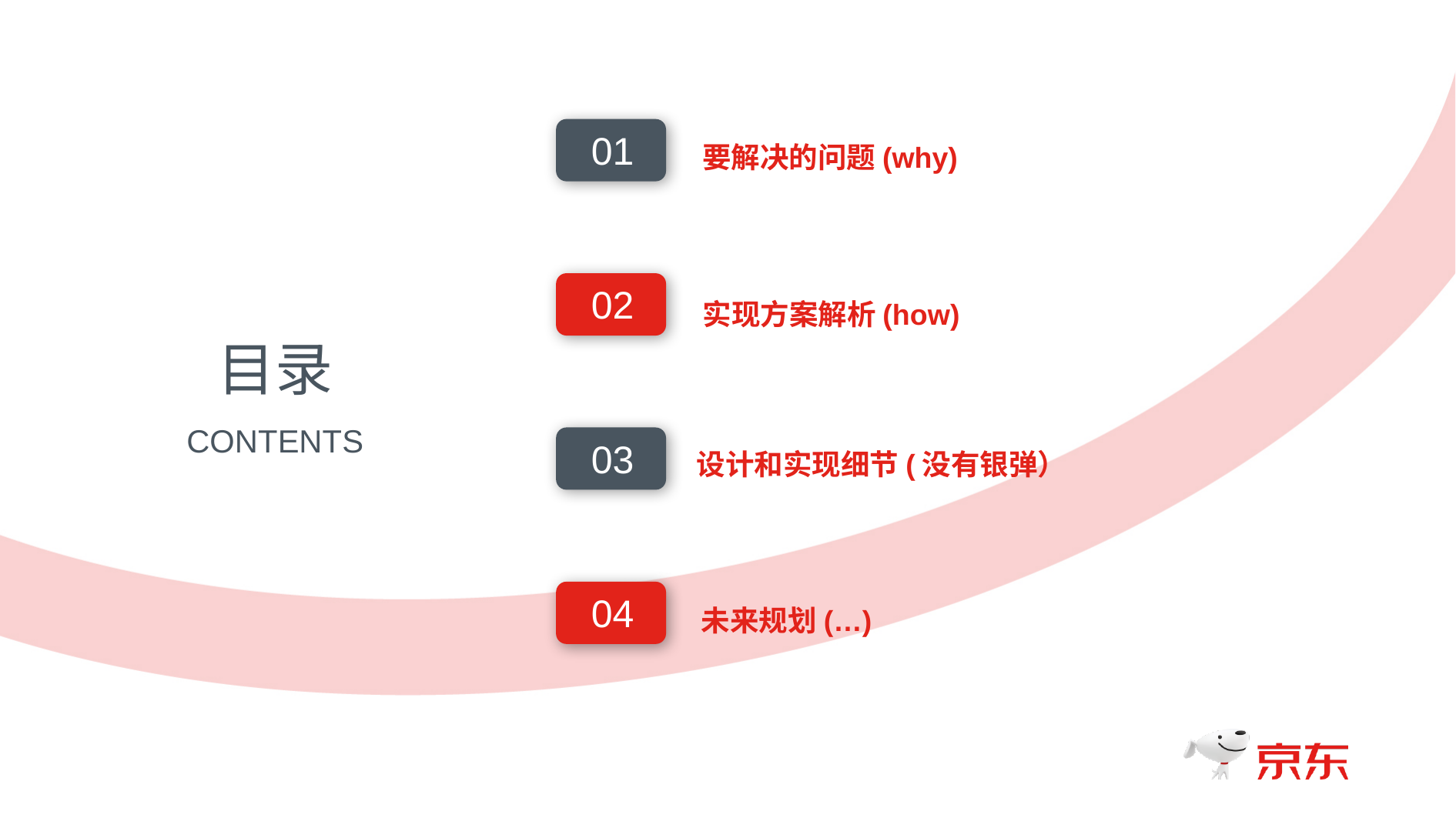

要解决的问题(why)

01

实现方案解析(how)
02
目录
CONTENTS
设计和实现细节(没有银弹）

03
未来规划(…)

04